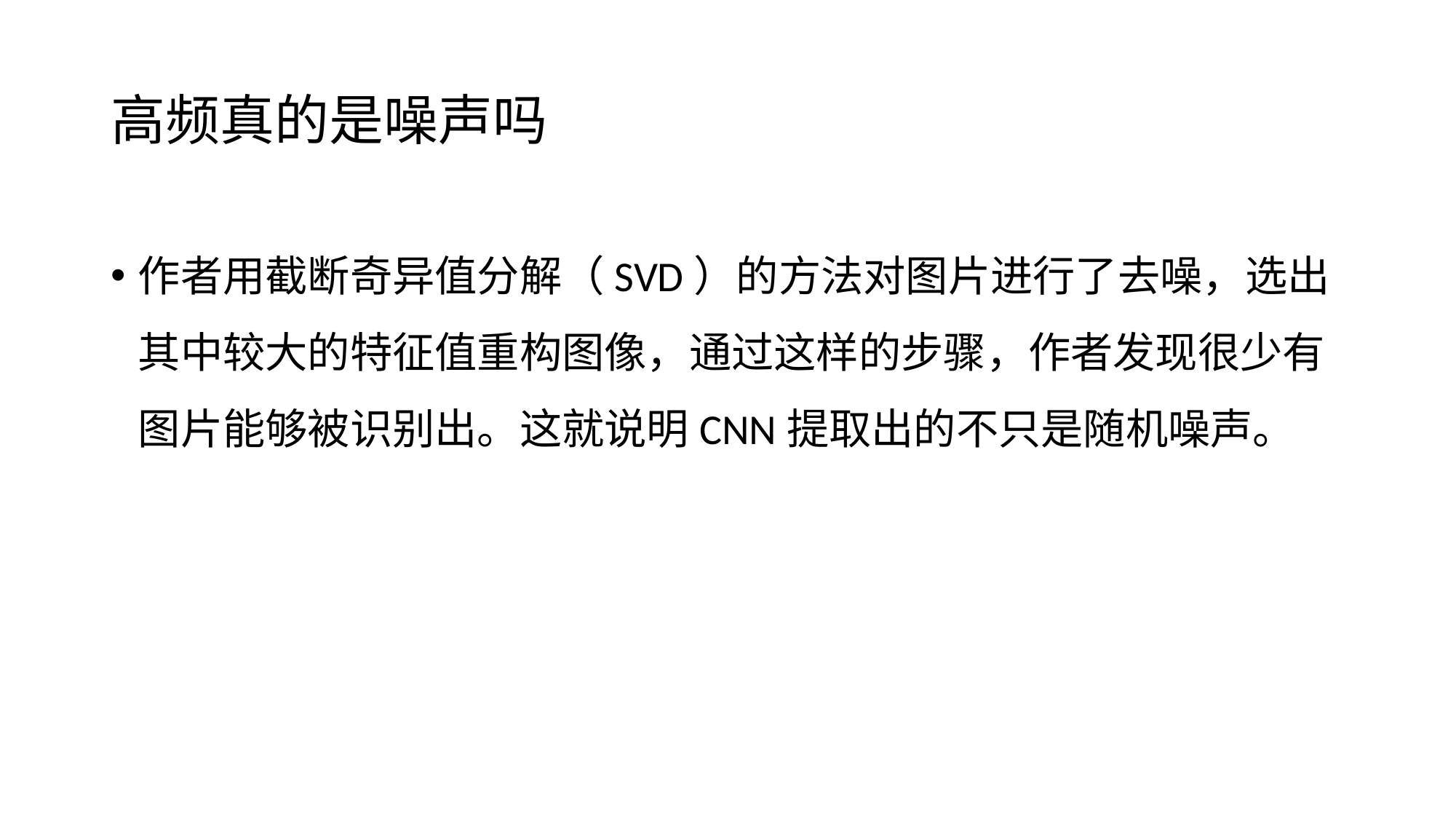

# 高频真的是噪声吗
作者用截断奇异值分解（SVD）的方法对图片进行了去噪，选出其中较大的特征值重构图像，通过这样的步骤，作者发现很少有图片能够被识别出。这就说明CNN提取出的不只是随机噪声。